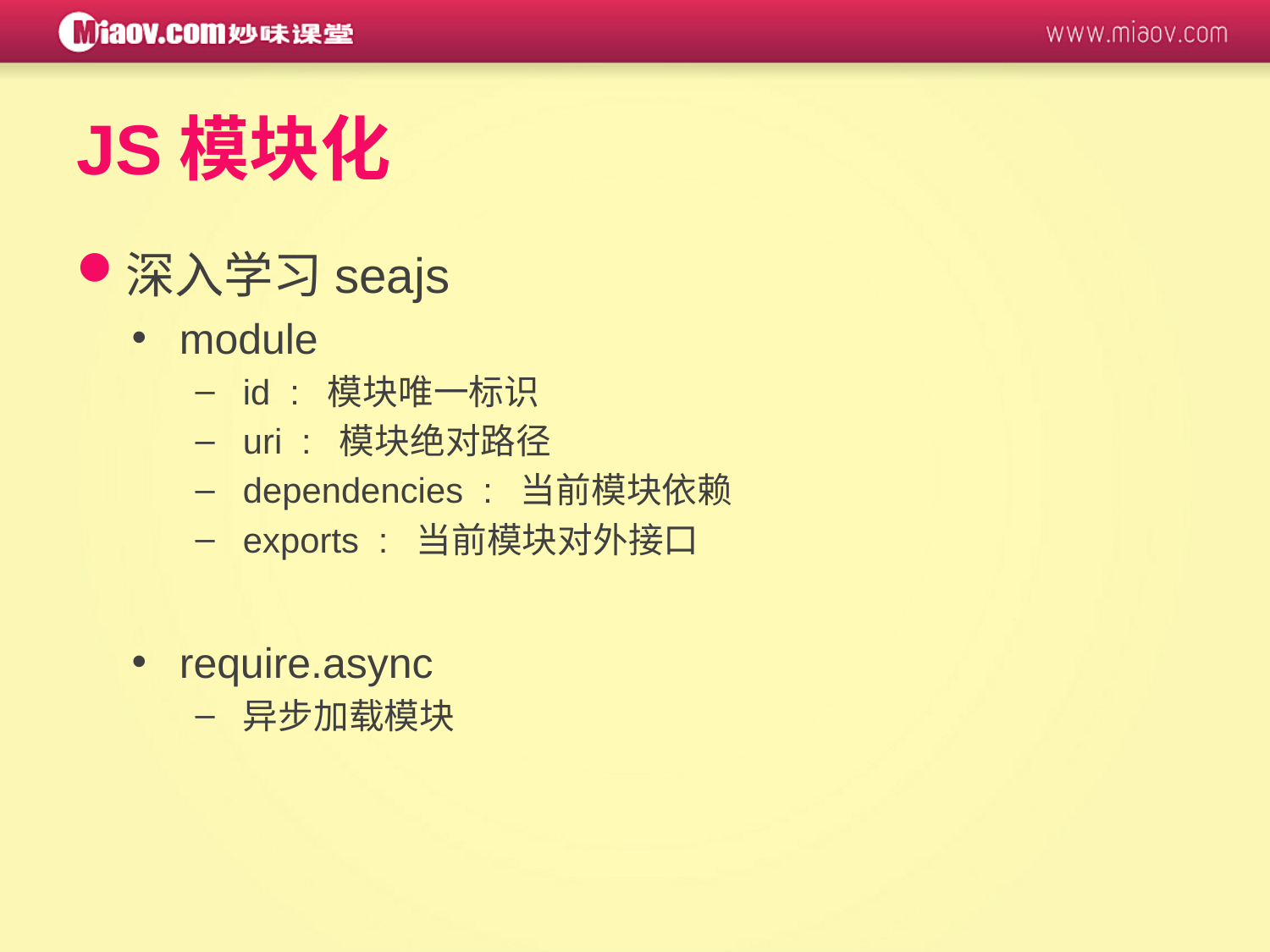

# JS模块化
深入学习seajs
module
id  :  模块唯一标识
uri  :  模块绝对路径
dependencies  :  当前模块依赖
exports  :  当前模块对外接口

require.async
异步加载模块